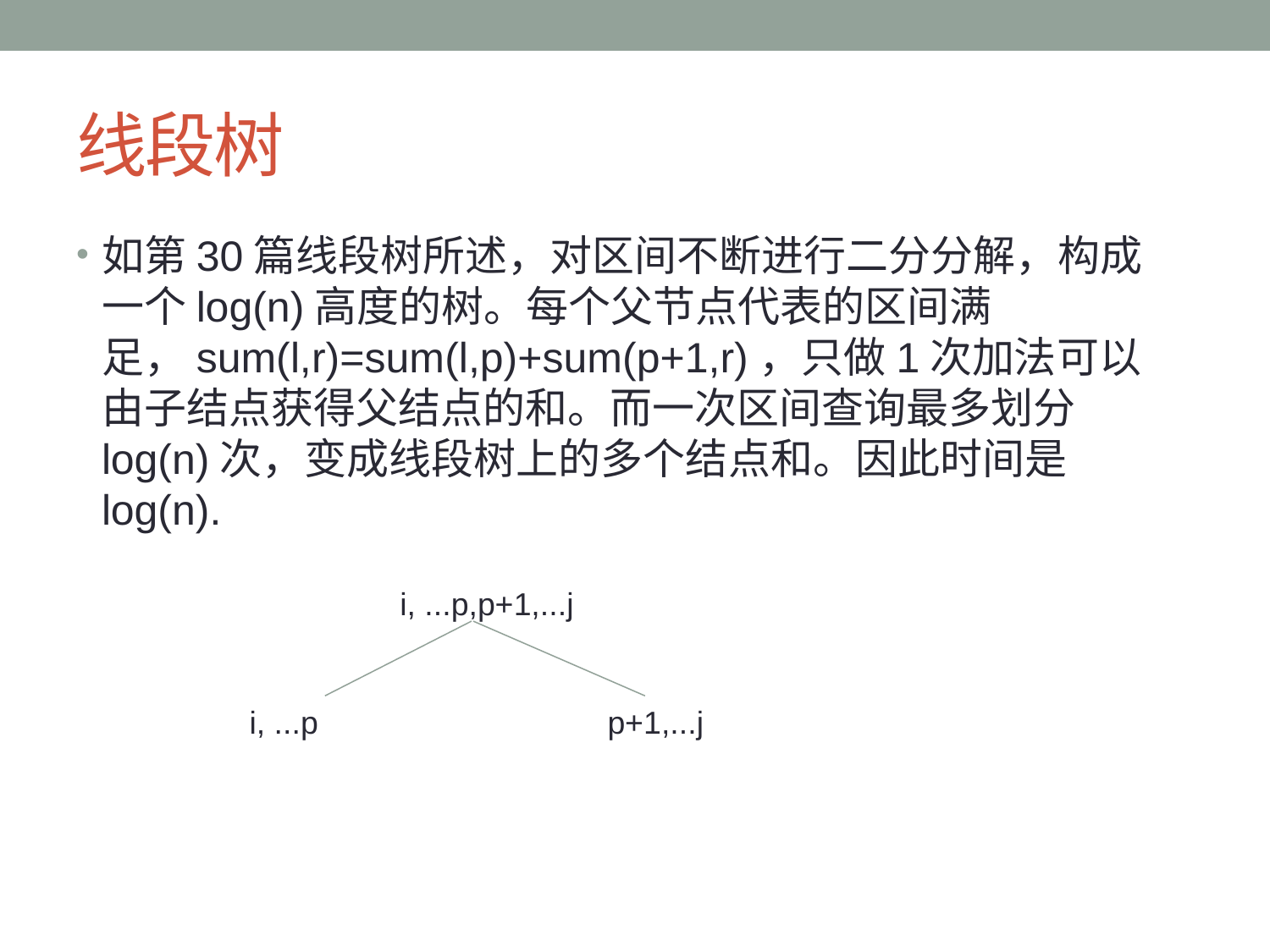

# 线段树
如第30篇线段树所述，对区间不断进行二分分解，构成一个log(n)高度的树。每个父节点代表的区间满足，sum(l,r)=sum(l,p)+sum(p+1,r)，只做1次加法可以由子结点获得父结点的和。而一次区间查询最多划分log(n)次，变成线段树上的多个结点和。因此时间是log(n).

i, ...p,p+1,...j
i, ...p
p+1,...j